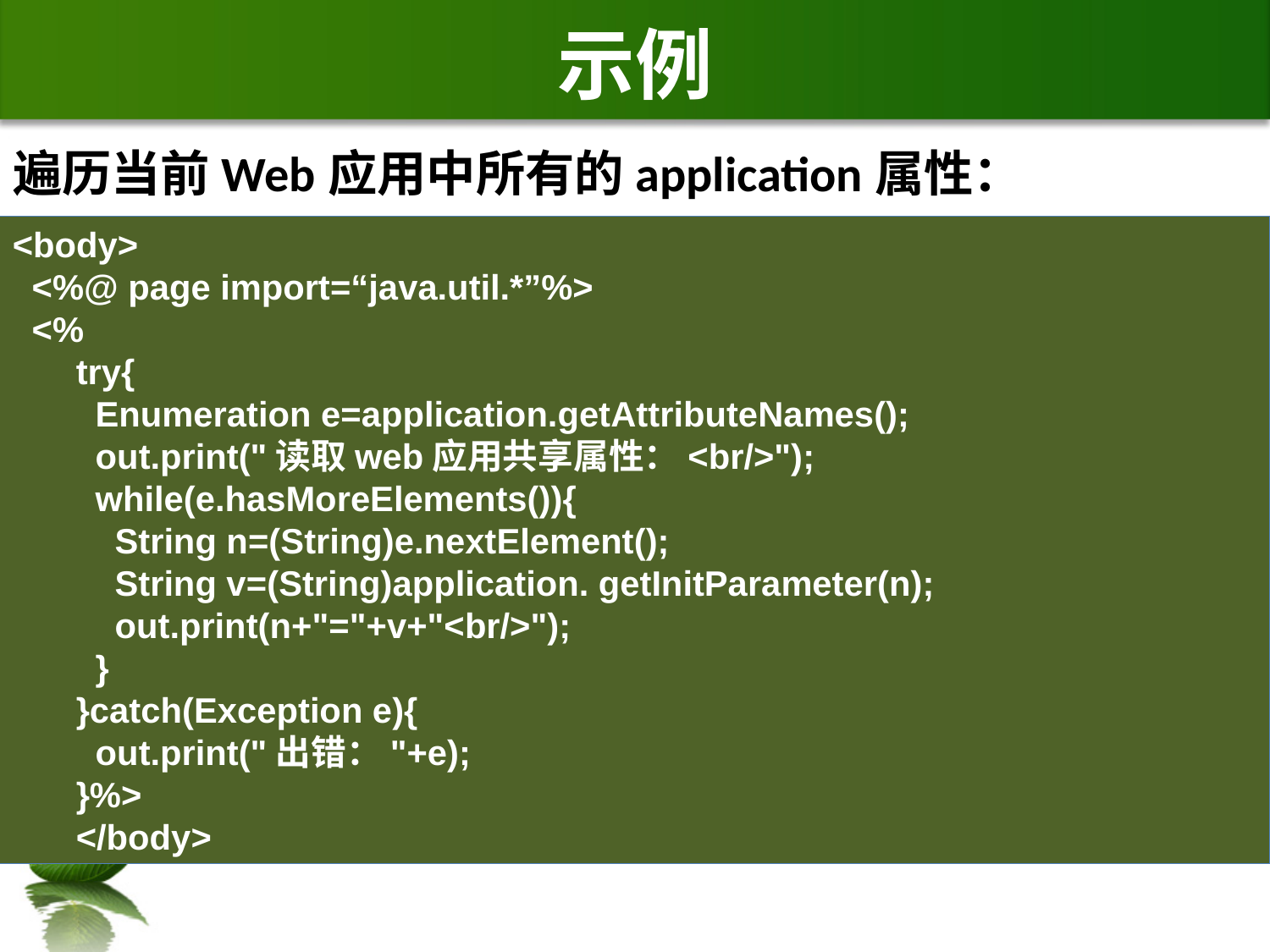

# 示例
遍历当前Web应用中所有的application属性：
<body>
  <%@ page import=“java.util.*”%>
  <%
try{
  Enumeration e=application.getAttributeNames();
  out.print("读取web应用共享属性：<br/>");
  while(e.hasMoreElements()){
    String n=(String)e.nextElement();
    String v=(String)application. getInitParameter(n);
    out.print(n+"="+v+"<br/>");
  }
}catch(Exception e){
  out.print("出错："+e);
}%>
</body>